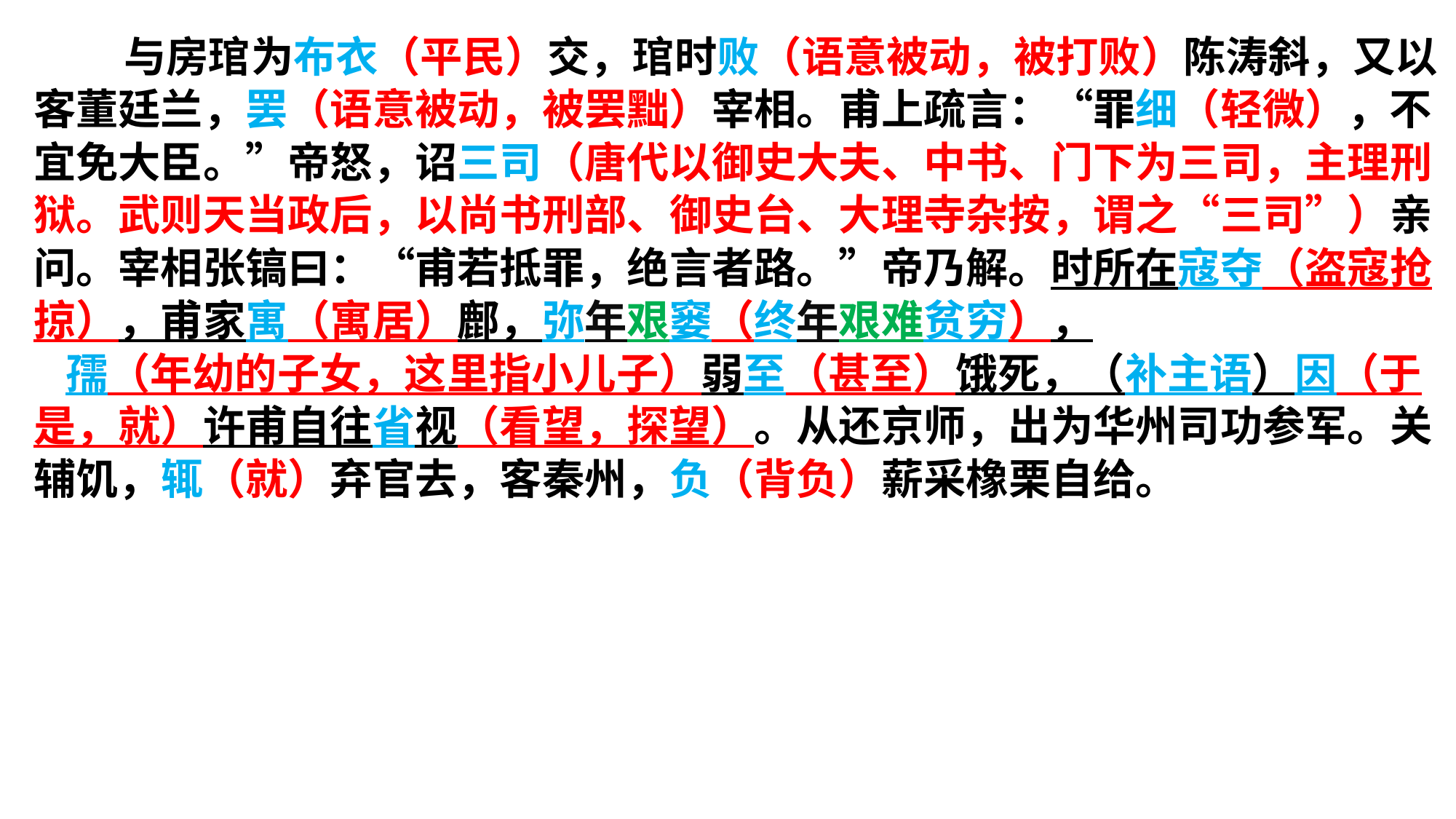

与房琯为布衣（平民）交，琯时败（语意被动，被打败）陈涛斜，又以客董廷兰，罢（语意被动，被罢黜）宰相。甫上疏言：“罪细（轻微），不宜免大臣。”帝怒，诏三司（唐代以御史大夫、中书、门下为三司，主理刑狱。武则天当政后，以尚书刑部、御史台、大理寺杂按，谓之“三司”）亲问。宰相张镐曰：“甫若抵罪，绝言者路。”帝乃解。时所在寇夺（盗寇抢掠），甫家寓（寓居）鄜，弥年艰窭（终年艰难贫穷），
孺（年幼的子女，这里指小儿子）弱至（甚至）饿死，（补主语）因（于是，就）许甫自往省视（看望，探望）。从还京师，出为华州司功参军。关辅饥，辄（就）弃官去，客秦州，负（背负）薪采橡栗自给。